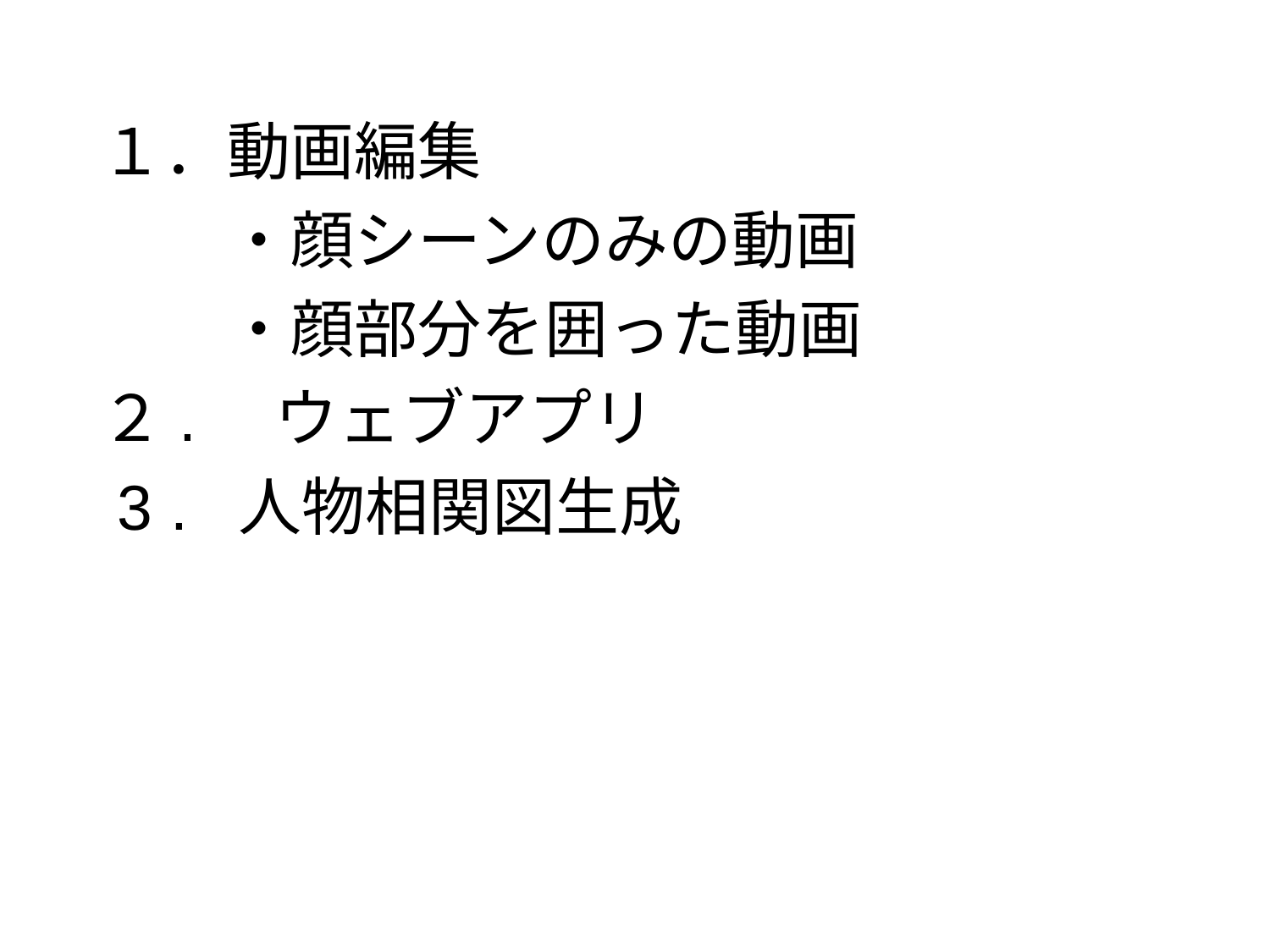

１．動画編集
	・顔シーンのみの動画
	・顔部分を囲った動画
２.　ウェブアプリ
 3 .  人物相関図生成